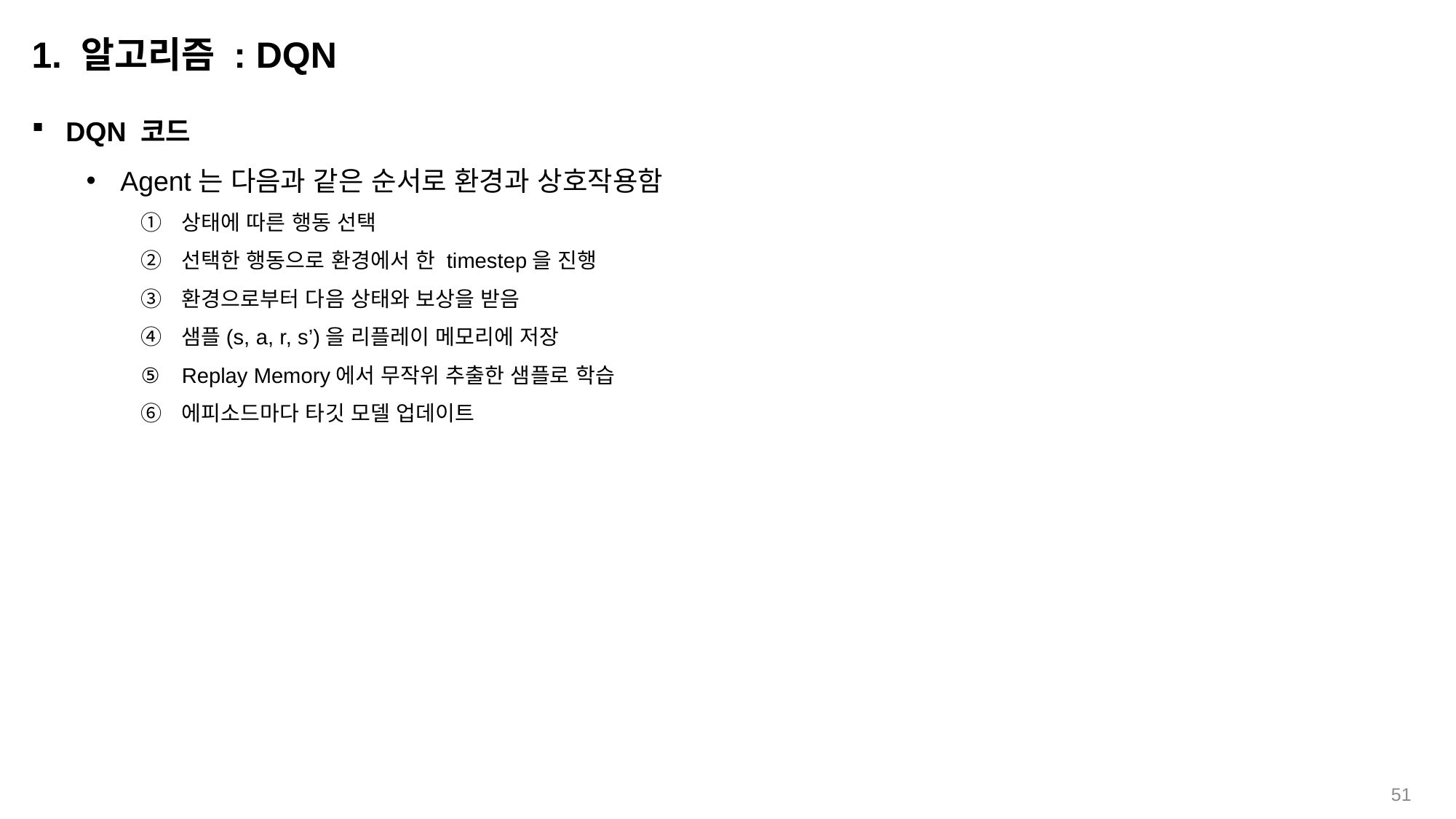

1. 알고리즘 : DQN
DQN 코드
Agent는 다음과 같은 순서로 환경과 상호작용함
상태에 따른 행동 선택
선택한 행동으로 환경에서 한 timestep을 진행
환경으로부터 다음 상태와 보상을 받음
샘플(s, a, r, s’)을 리플레이 메모리에 저장
Replay Memory에서 무작위 추출한 샘플로 학습
에피소드마다 타깃 모델 업데이트
51